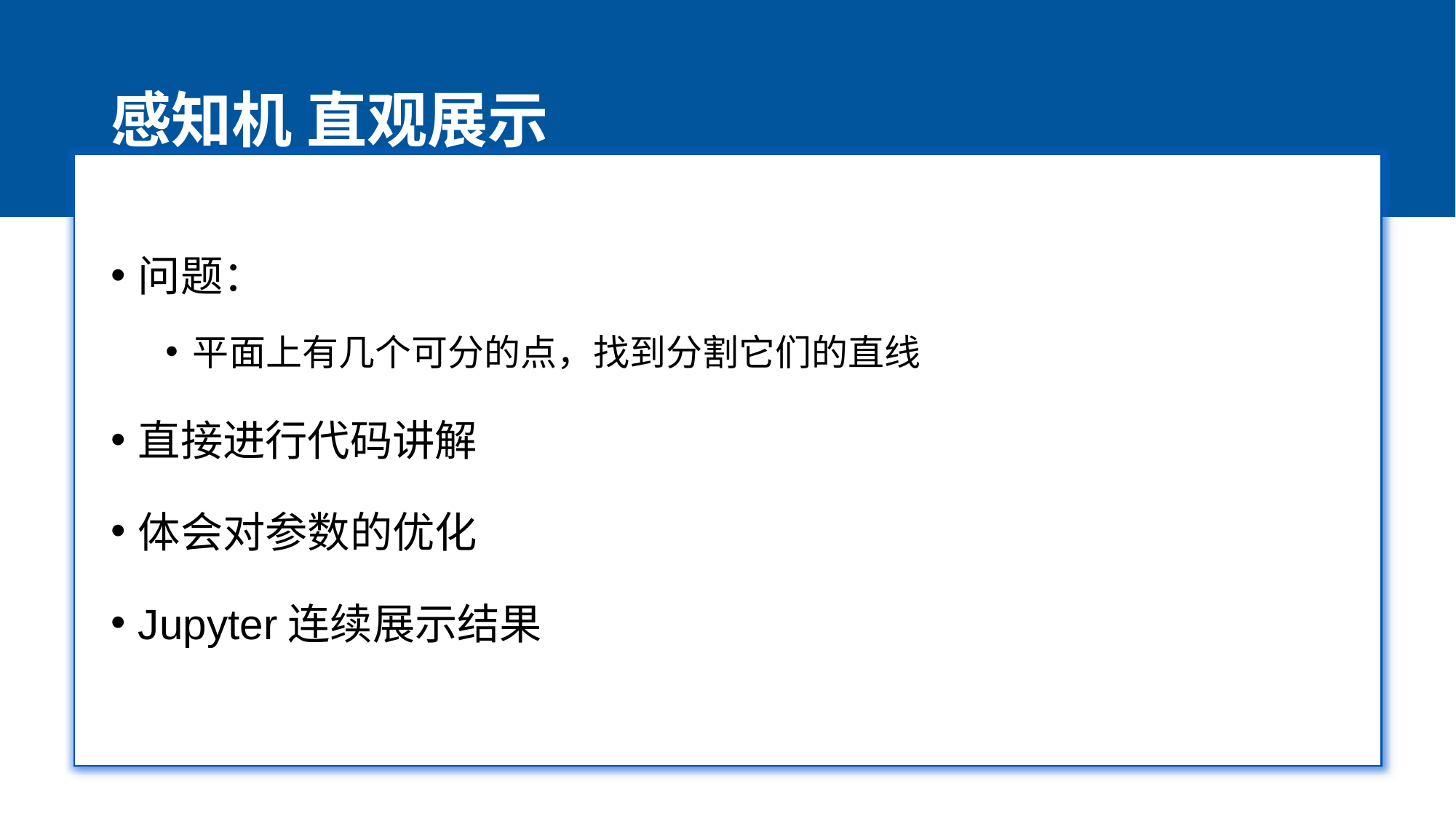

# 感知机 直观展示
问题：
平面上有几个可分的点，找到分割它们的直线
直接进行代码讲解
体会对参数的优化
Jupyter连续展示结果